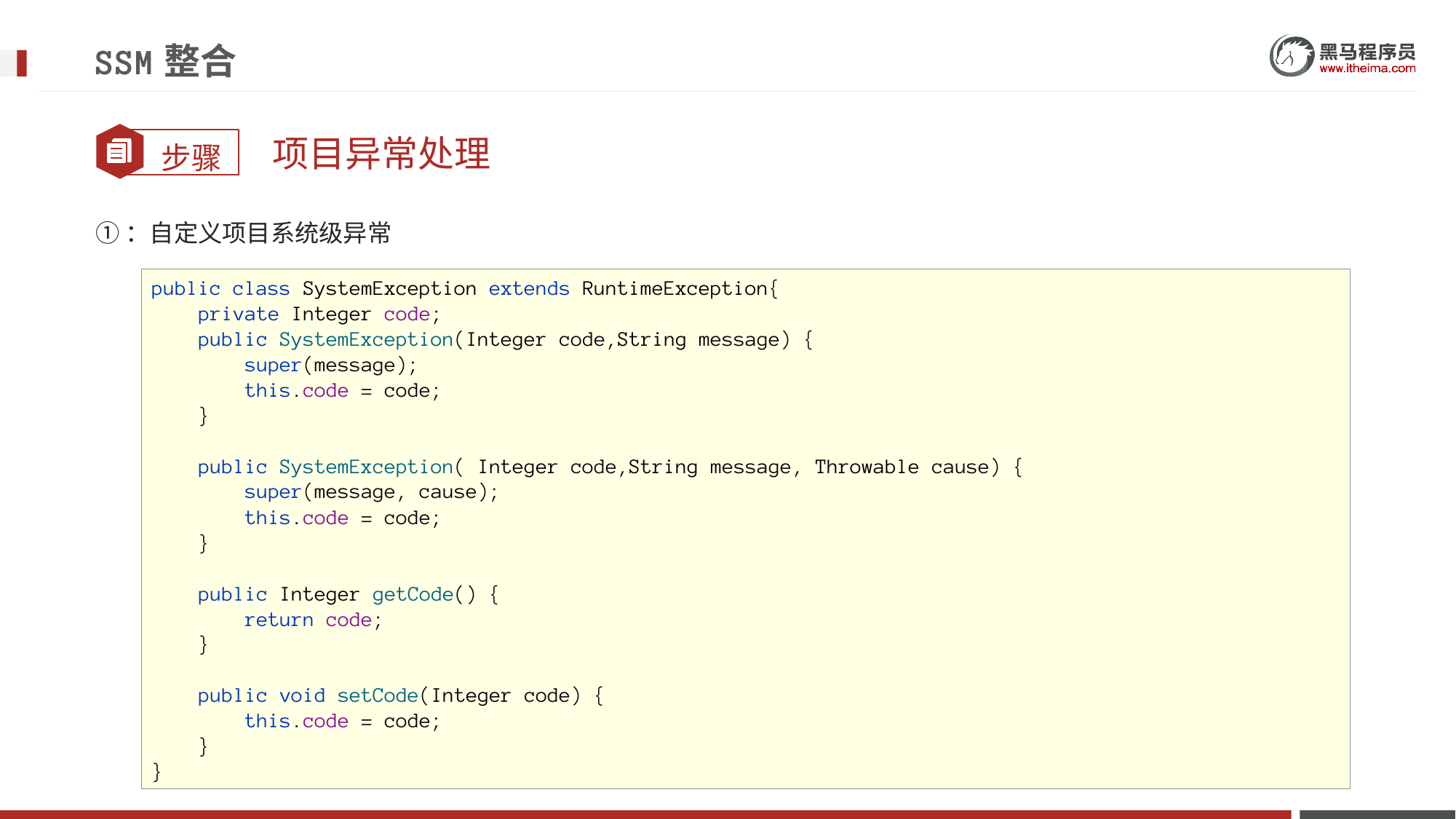

# SSM整合
项目异常处理
①：自定义项目系统级异常
public class SystemException extends RuntimeException{
    private Integer code;
    public SystemException(Integer code,String message) {
        super(message);
        this.code = code;
    }
    public SystemException( Integer code,String message, Throwable cause) {
        super(message, cause);
        this.code = code;
    }
    public Integer getCode() {
        return code;
    }
    public void setCode(Integer code) {
        this.code = code;
    }
}